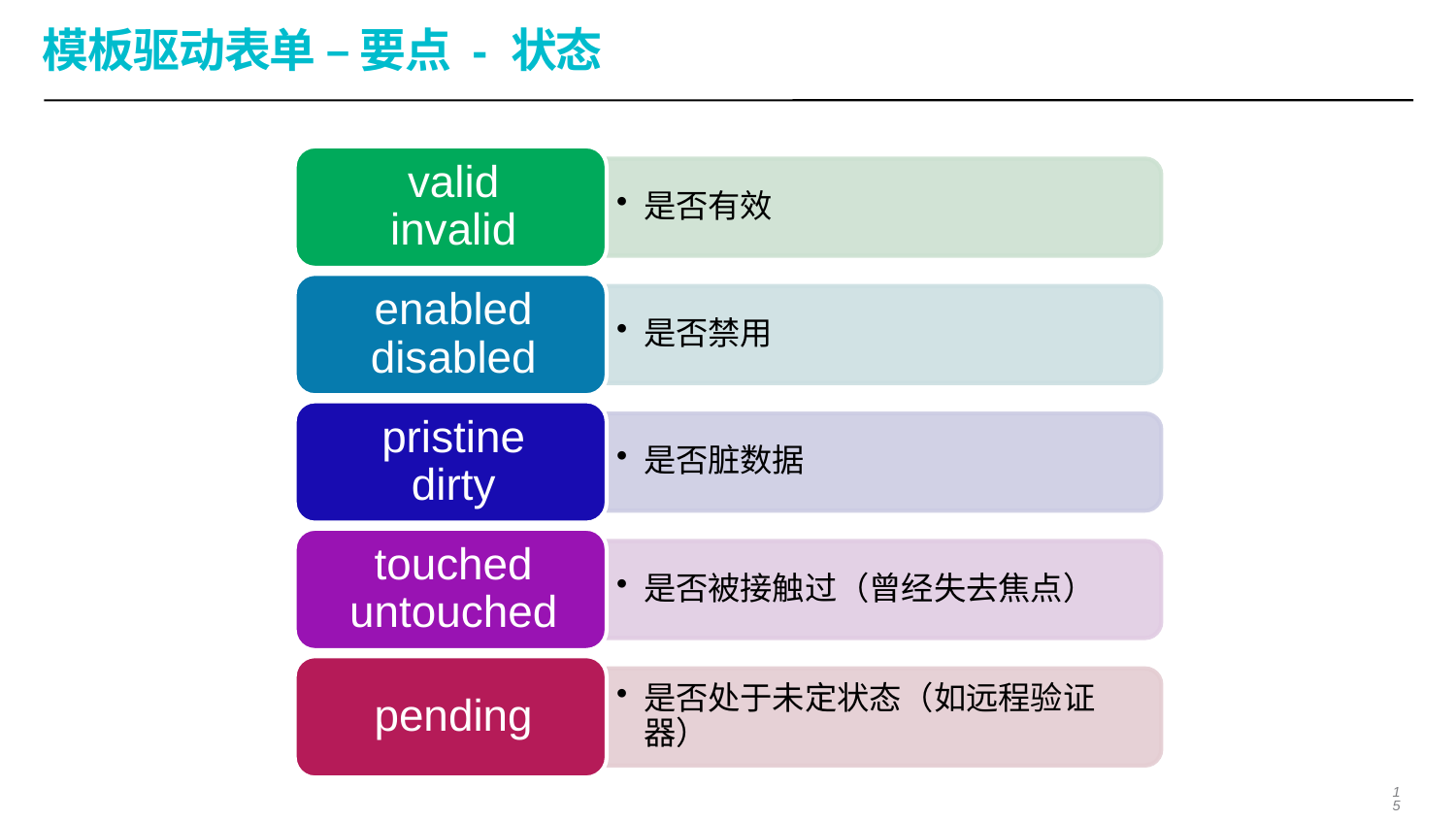

# 模板驱动表单 – 要点 - 状态
是否有效
valid
invalid
是否禁用
enabled
disabled
是否脏数据
pristine
dirty
是否被接触过（曾经失去焦点）
touched
untouched
是否处于未定状态（如远程验证器）
pending
15